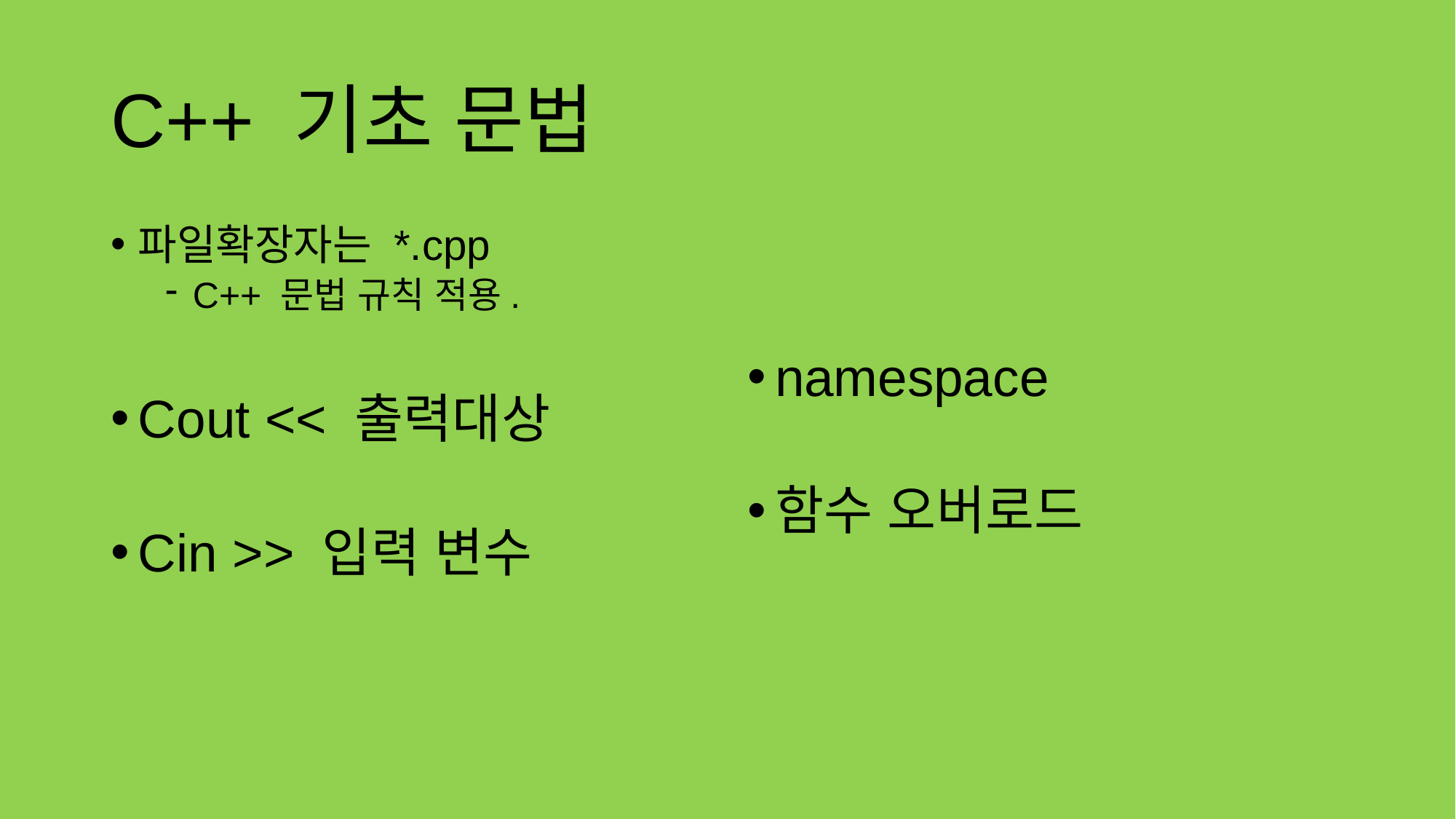

# C++ 기초 문법
파일확장자는 *.cpp
C++ 문법 규칙 적용.

Cout << 출력대상

Cin >> 입력 변수

namespace

함수 오버로드